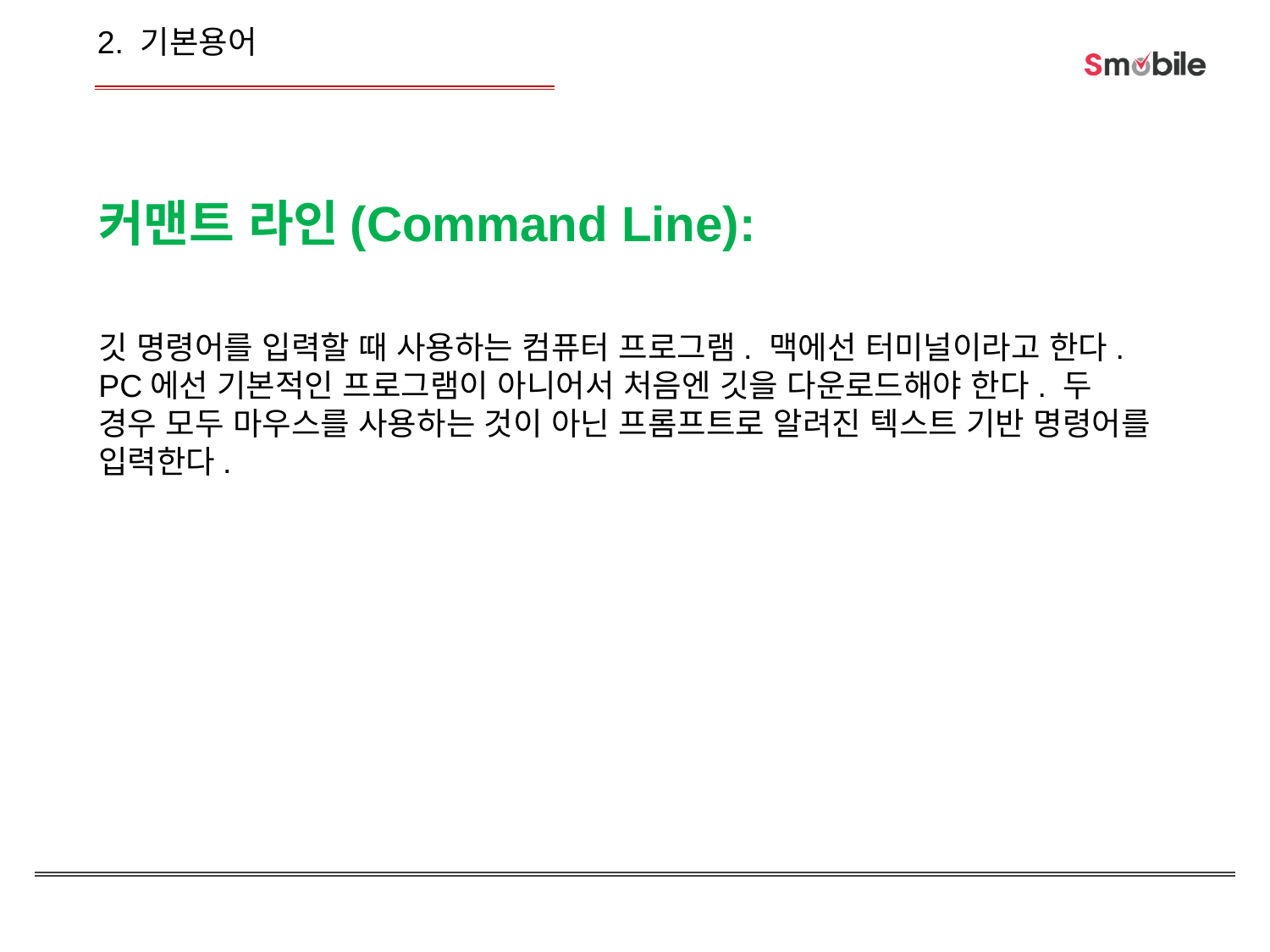

2. 기본용어
커맨트 라인(Command Line):

깃 명령어를 입력할 때 사용하는 컴퓨터 프로그램. 맥에선 터미널이라고 한다. PC에선 기본적인 프로그램이 아니어서 처음엔 깃을 다운로드해야 한다. 두 경우 모두 마우스를 사용하는 것이 아닌 프롬프트로 알려진 텍스트 기반 명령어를 입력한다.